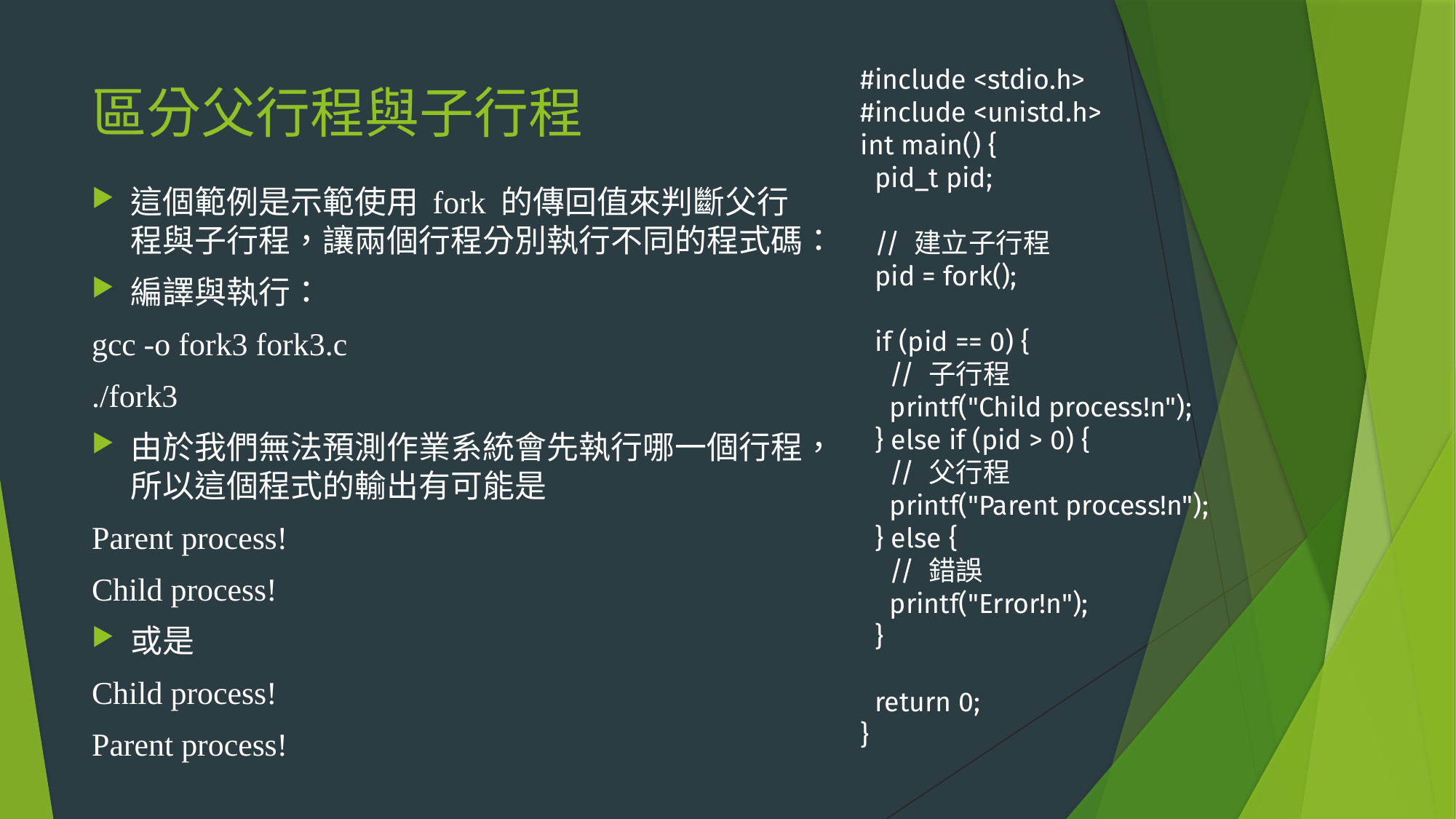

#include <stdio.h>
#include <unistd.h>
int main() {
  pid_t pid;

  // 建立子行程
  pid = fork();

  if (pid == 0) {
    // 子行程
    printf("Child process!n");
  } else if (pid > 0) {
    // 父行程
    printf("Parent process!n");
  } else {
    // 錯誤
    printf("Error!n");
  }

  return 0;
}
# 區分父行程與子行程
這個範例是示範使用 fork 的傳回值來判斷父行程與子行程，讓兩個行程分別執行不同的程式碼：
編譯與執行：
gcc -o fork3 fork3.c
./fork3
由於我們無法預測作業系統會先執行哪一個行程，所以這個程式的輸出有可能是
Parent process!
Child process!
或是
Child process!
Parent process!